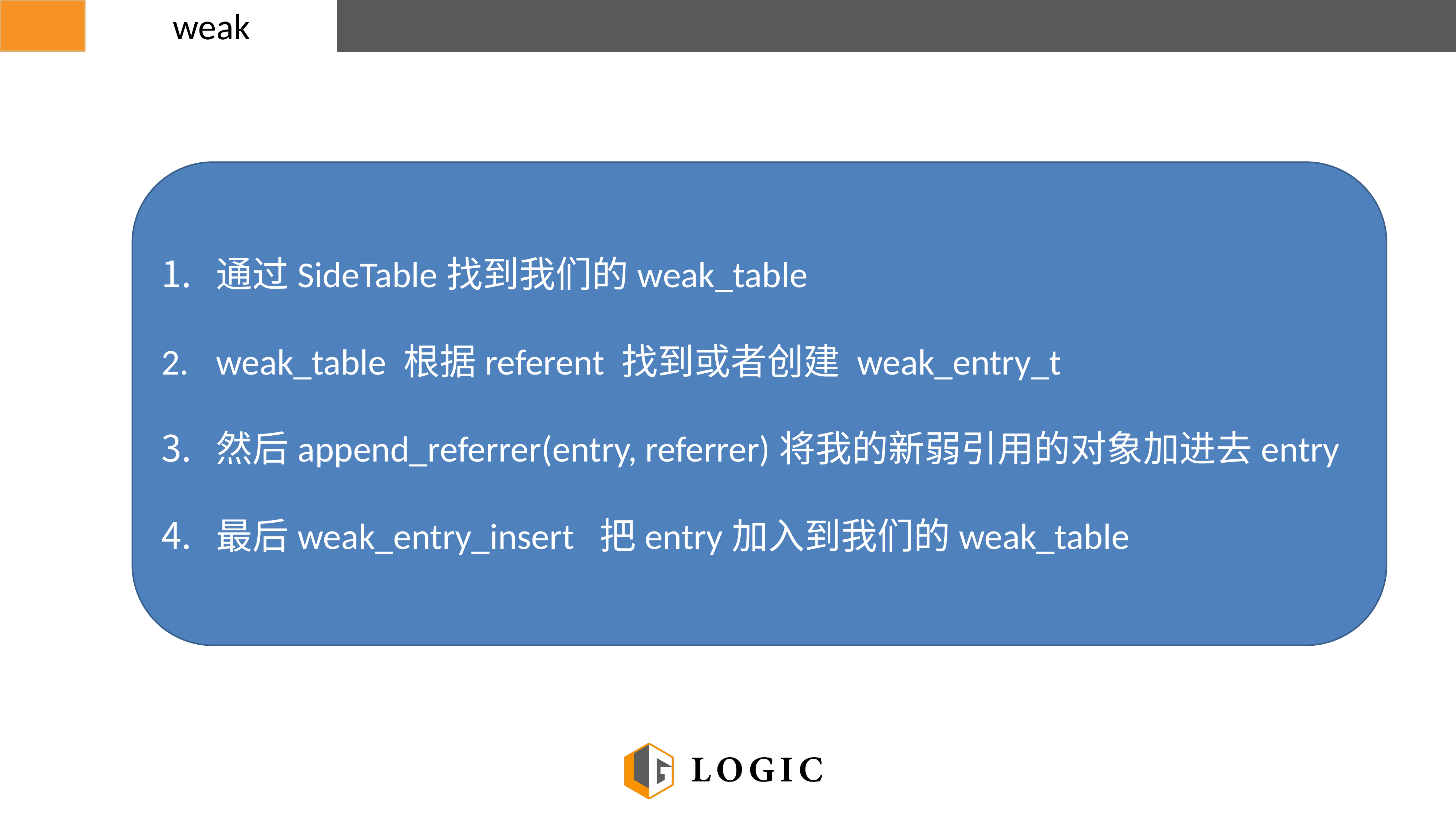

weak
通过SideTable找到我们的weak_table

weak_table 根据referent 找到或者创建 weak_entry_t

然后append_referrer(entry, referrer)将我的新弱引用的对象加进去entry

最后weak_entry_insert  把entry加入到我们的weak_table